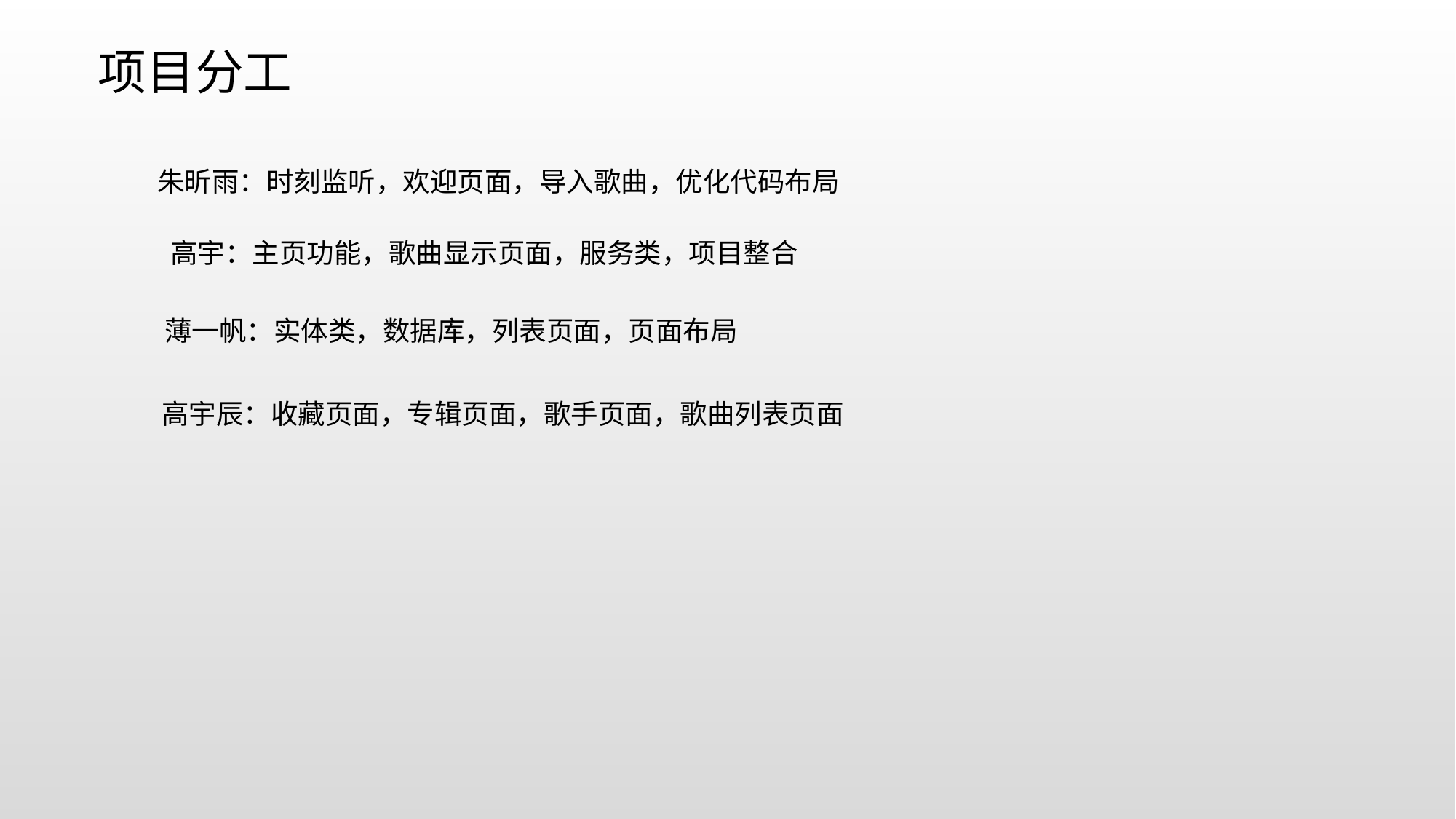

项目分工
朱昕雨：时刻监听，欢迎页面，导入歌曲，优化代码布局
高宇：主页功能，歌曲显示页面，服务类，项目整合
薄一帆：实体类，数据库，列表页面，页面布局
高宇辰：收藏页面，专辑页面，歌手页面，歌曲列表页面